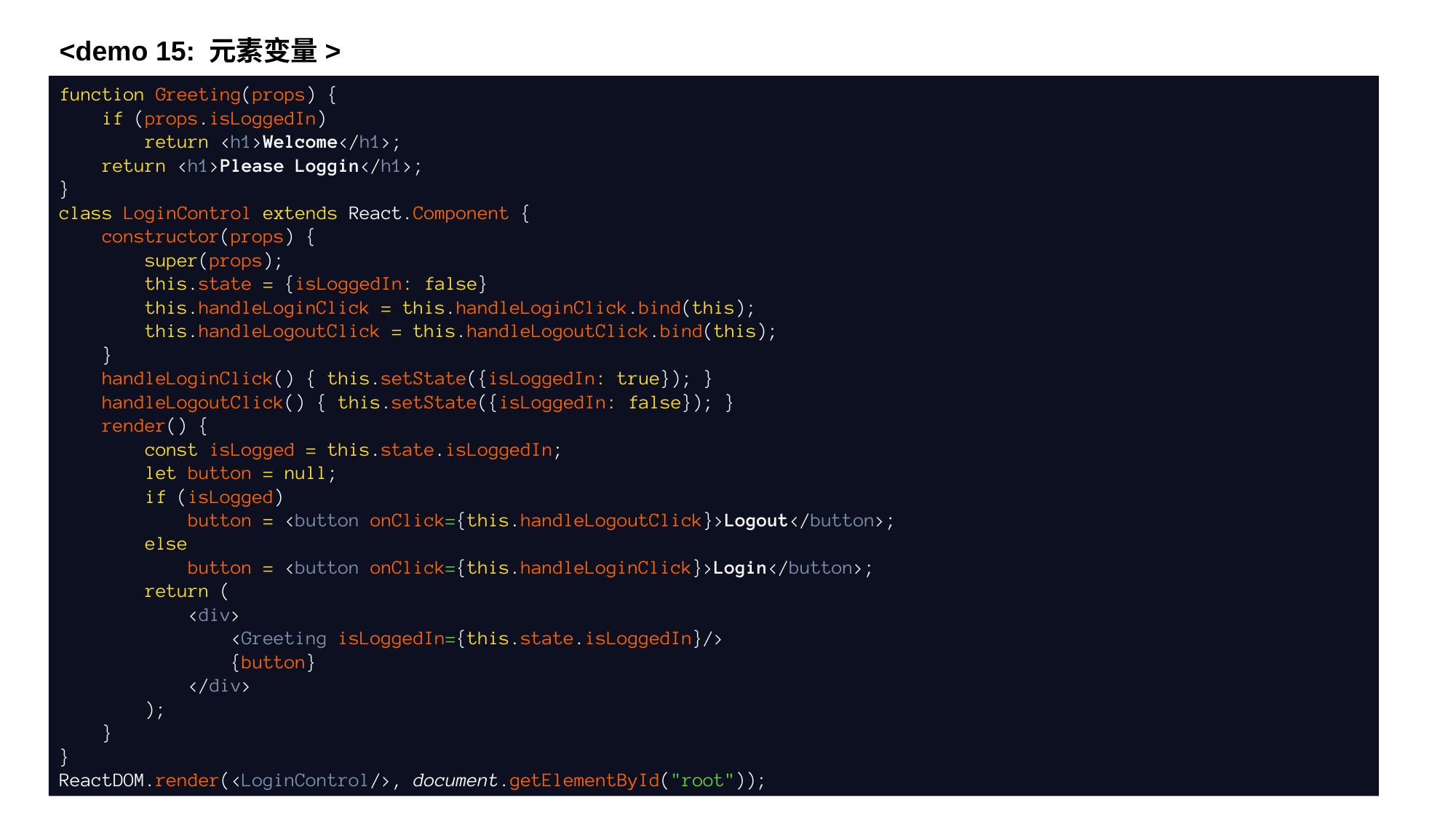

<demo 15: 元素变量>
function Greeting(props) {
    if (props.isLoggedIn)
        return <h1>Welcome</h1>;
    return <h1>Please Loggin</h1>;
}
class LoginControl extends React.Component {
    constructor(props) {
        super(props);
        this.state = {isLoggedIn: false}
        this.handleLoginClick = this.handleLoginClick.bind(this);
        this.handleLogoutClick = this.handleLogoutClick.bind(this);
    }
    handleLoginClick() { this.setState({isLoggedIn: true}); }
    handleLogoutClick() { this.setState({isLoggedIn: false}); }
    render() {
        const isLogged = this.state.isLoggedIn;
        let button = null;
        if (isLogged)
            button = <button onClick={this.handleLogoutClick}>Logout</button>;
        else
            button = <button onClick={this.handleLoginClick}>Login</button>;
        return (
            <div>
                <Greeting isLoggedIn={this.state.isLoggedIn}/>
                {button}
            </div>
        );
    }
}
ReactDOM.render(<LoginControl/>, document.getElementById("root"));